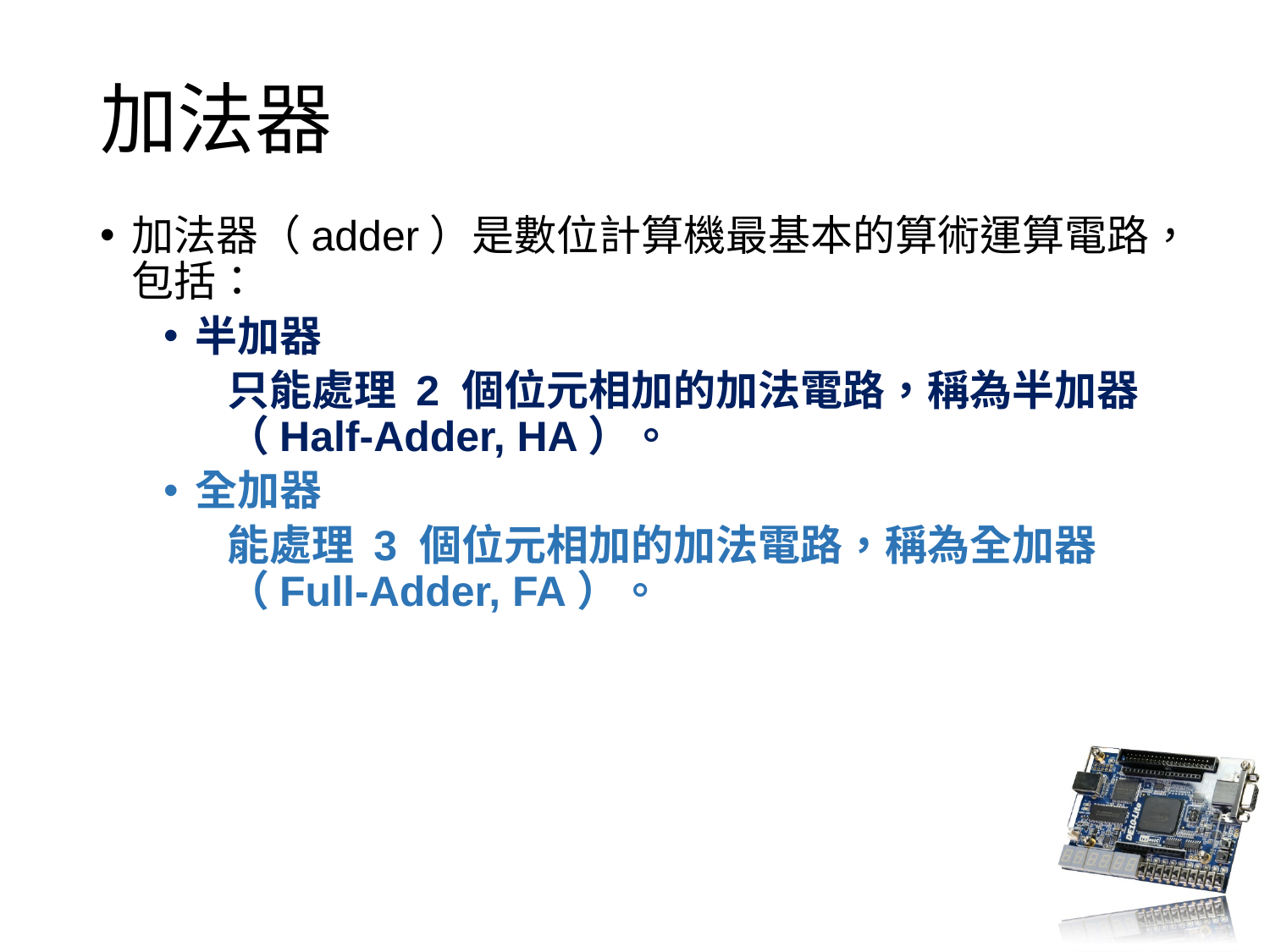

# 加法器
加法器（adder）是數位計算機最基本的算術運算電路，包括：
半加器
只能處理 2 個位元相加的加法電路，稱為半加器（Half-Adder, HA）。
全加器
能處理 3 個位元相加的加法電路，稱為全加器（Full-Adder, FA）。